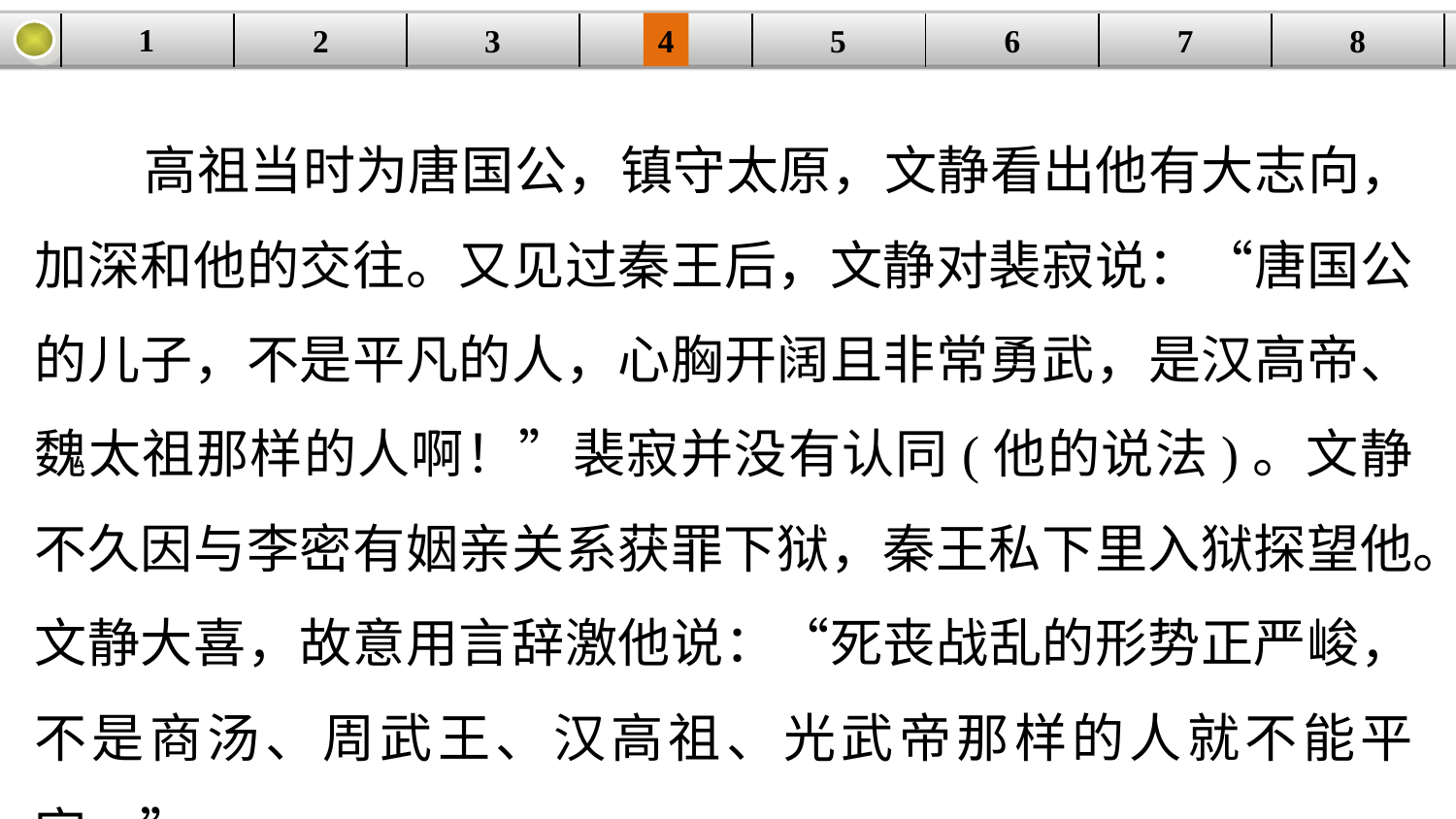

1
3
4
5
6
8
2
|  |  |  |  |  |  |  |  |
| --- | --- | --- | --- | --- | --- | --- | --- |
7

        高祖当时为唐国公，镇守太原，文静看出他有大志向，加深和他的交往。又见过秦王后，文静对裴寂说：“唐国公的儿子，不是平凡的人，心胸开阔且非常勇武，是汉高帝、魏太祖那样的人啊！”裴寂并没有认同(他的说法)。文静不久因与李密有姻亲关系获罪下狱，秦王私下里入狱探望他。文静大喜，故意用言辞激他说：“死丧战乱的形势正严峻，不是商汤、周武王、汉高祖、光武帝那样的人就不能平定。”